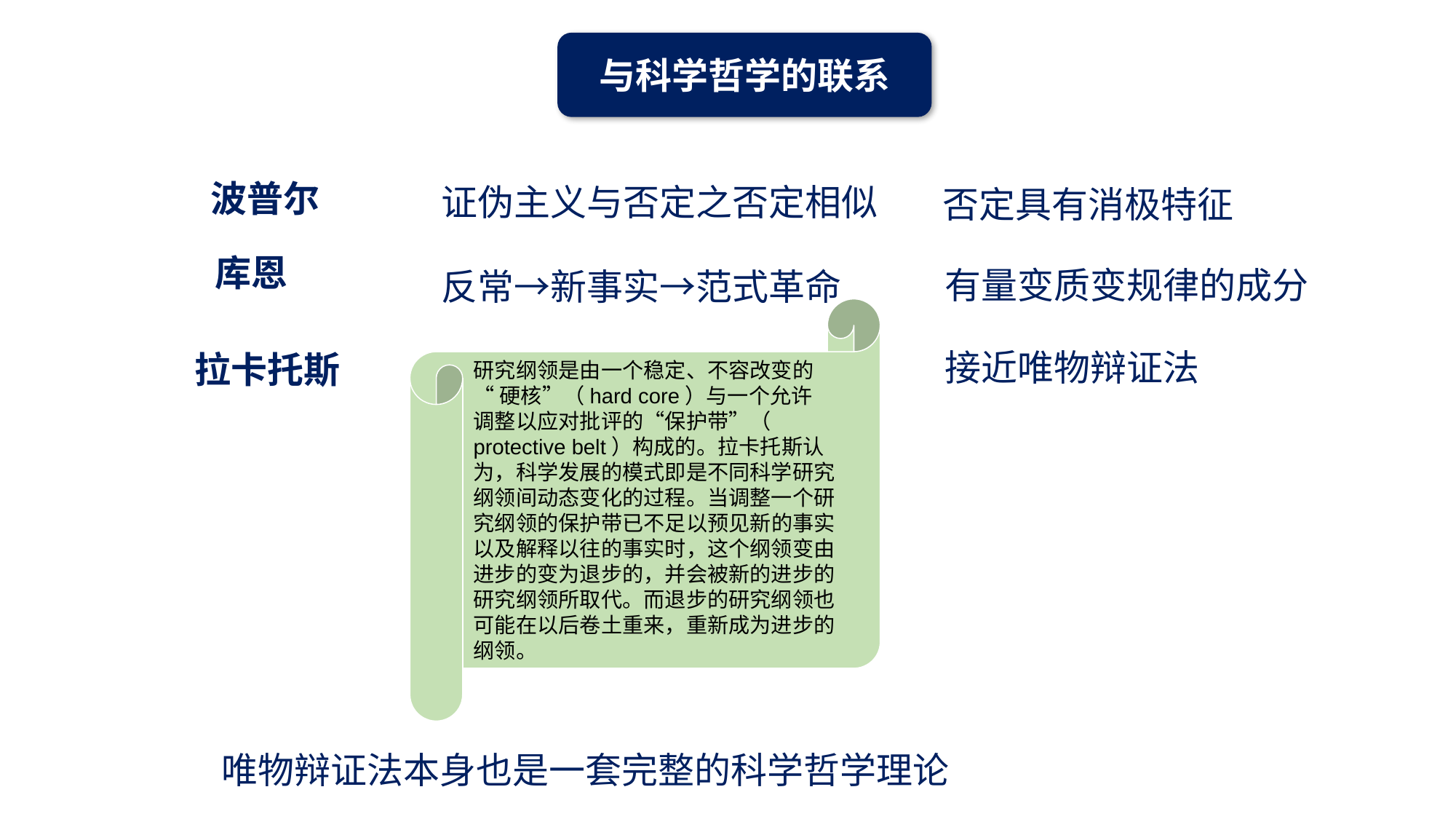

与科学哲学的联系
证伪主义与否定之否定相似
否定具有消极特征
波普尔
库恩
有量变质变规律的成分
反常→新事实→范式革命
研究纲领是由一个稳定、不容改变的
“硬核”（hard core）与一个允许
调整以应对批评的“保护带”（
protective belt）构成的。拉卡托斯认
为，科学发展的模式即是不同科学研究
纲领间动态变化的过程。当调整一个研
究纲领的保护带已不足以预见新的事实
以及解释以往的事实时，这个纲领变由
进步的变为退步的，并会被新的进步的
研究纲领所取代。而退步的研究纲领也
可能在以后卷土重来，重新成为进步的
纲领。
接近唯物辩证法
拉卡托斯
唯物辩证法本身也是一套完整的科学哲学理论